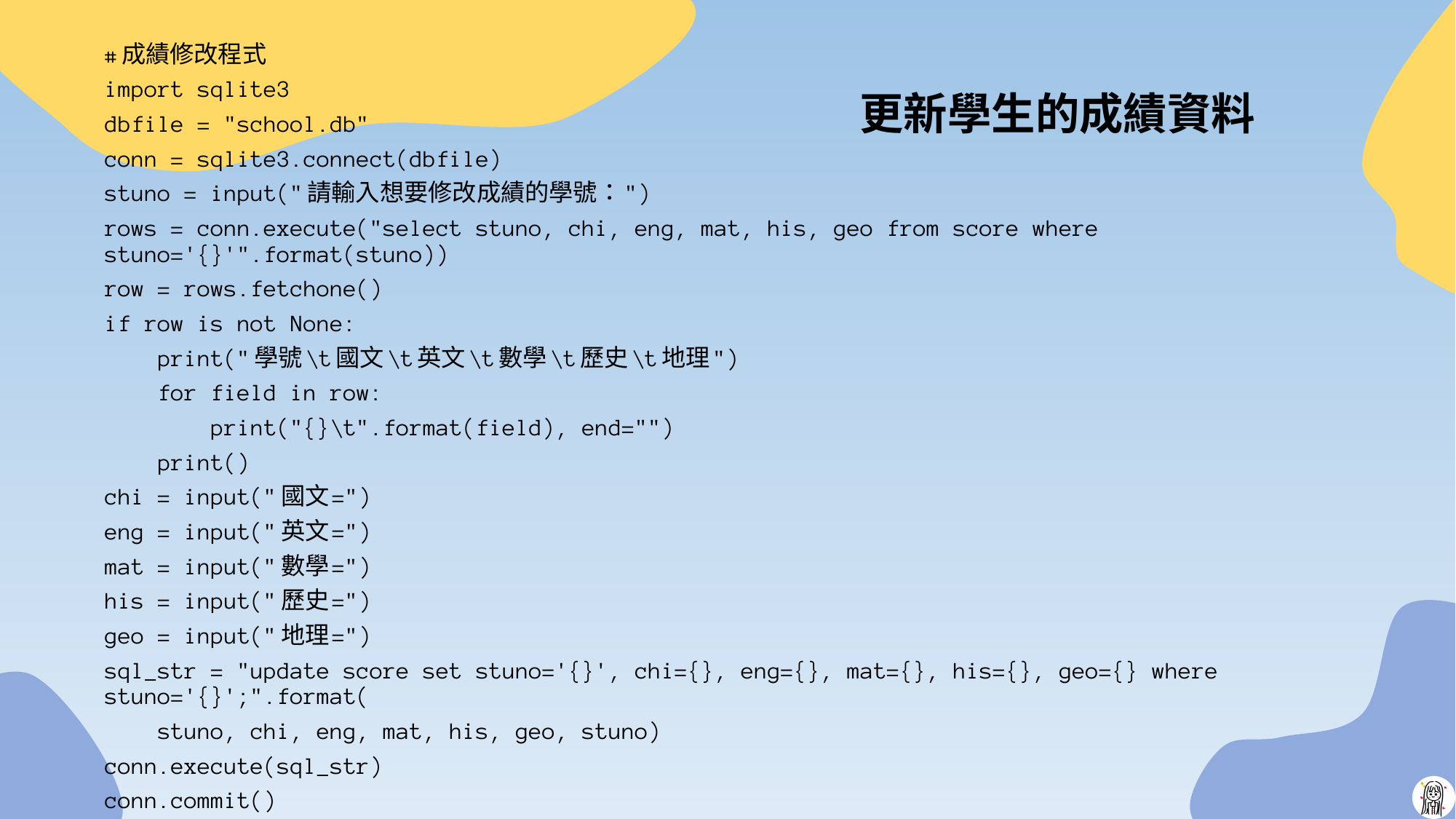

#成績修改程式
import sqlite3
dbfile = "school.db"
conn = sqlite3.connect(dbfile)
stuno = input("請輸入想要修改成績的學號：")
rows = conn.execute("select stuno, chi, eng, mat, his, geo from score where stuno='{}'".format(stuno))
row = rows.fetchone()
if row is not None:
    print("學號\t國文\t英文\t數學\t歷史\t地理")
    for field in row:
        print("{}\t".format(field), end="")
    print()
chi = input("國文=")
eng = input("英文=")
mat = input("數學=")
his = input("歷史=")
geo = input("地理=")
sql_str = "update score set stuno='{}', chi={}, eng={}, mat={}, his={}, geo={} where stuno='{}';".format(
    stuno, chi, eng, mat, his, geo, stuno)
conn.execute(sql_str)
conn.commit()
conn.close()
# 更新學生的成績資料
25